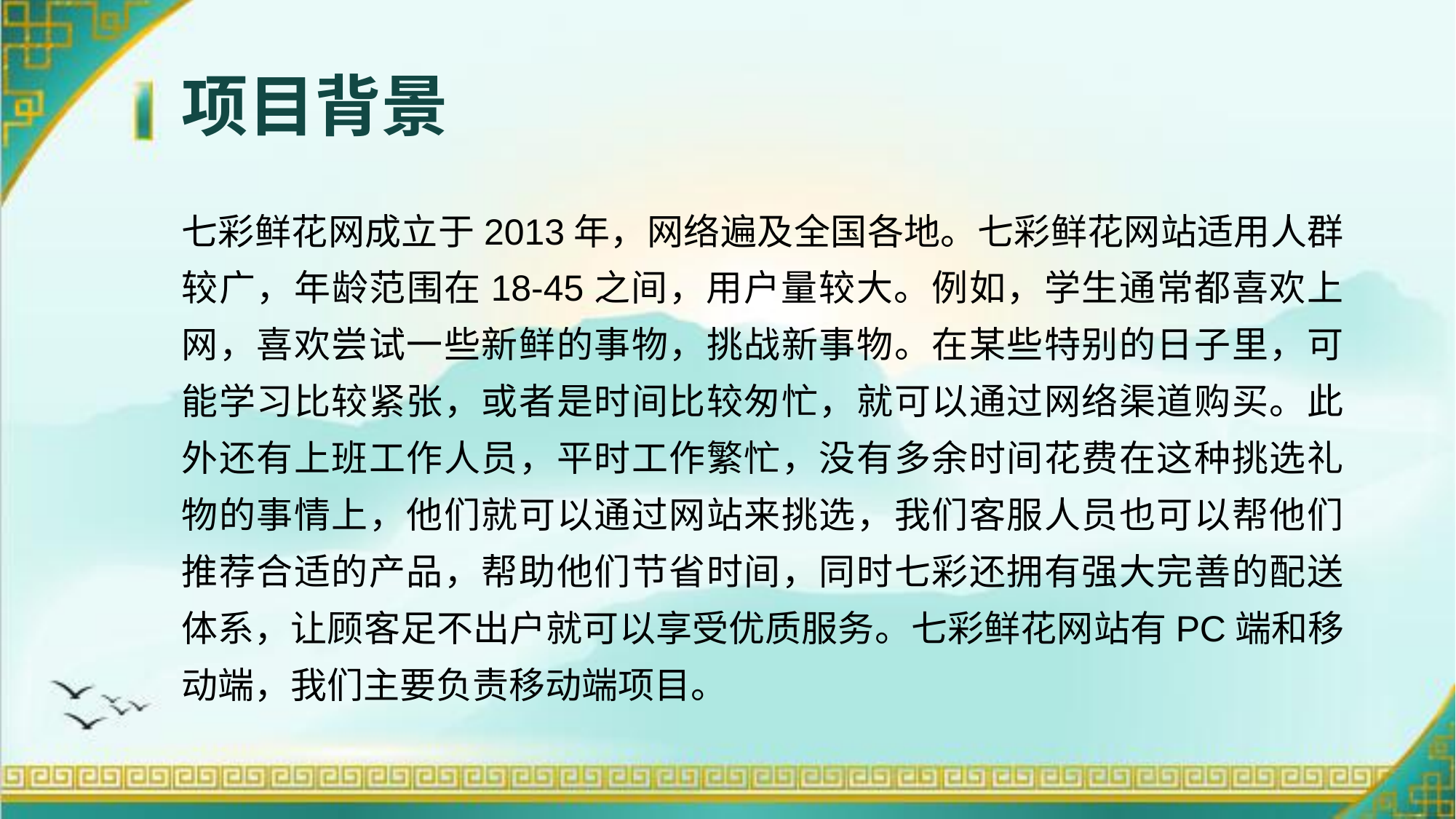

# 项目背景
七彩鲜花网成立于2013年，网络遍及全国各地。七彩鲜花网站适用人群较广，年龄范围在18-45之间，用户量较大。例如，学生通常都喜欢上网，喜欢尝试一些新鲜的事物，挑战新事物。在某些特别的日子里，可能学习比较紧张，或者是时间比较匆忙，就可以通过网络渠道购买。此外还有上班工作人员，平时工作繁忙，没有多余时间花费在这种挑选礼物的事情上，他们就可以通过网站来挑选，我们客服人员也可以帮他们推荐合适的产品，帮助他们节省时间，同时七彩还拥有强大完善的配送体系，让顾客足不出户就可以享受优质服务。七彩鲜花网站有PC端和移动端，我们主要负责移动端项目。